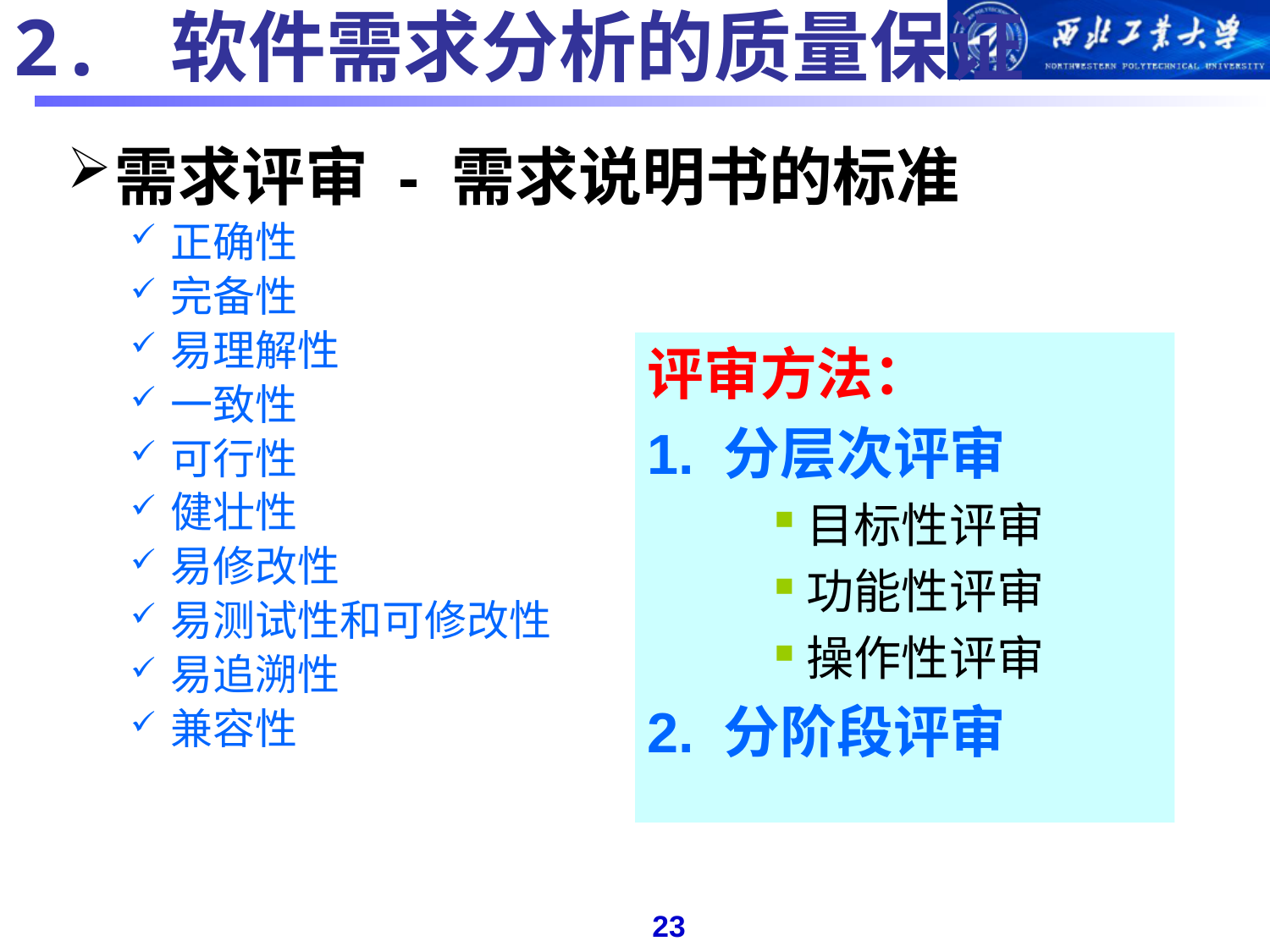

#
2. 软件需求分析的质量保证
需求评审 - 需求说明书的标准
正确性
完备性
易理解性
一致性
可行性
健壮性
易修改性
易测试性和可修改性
易追溯性
兼容性

评审方法：
1. 分层次评审
目标性评审
功能性评审
操作性评审
2. 分阶段评审